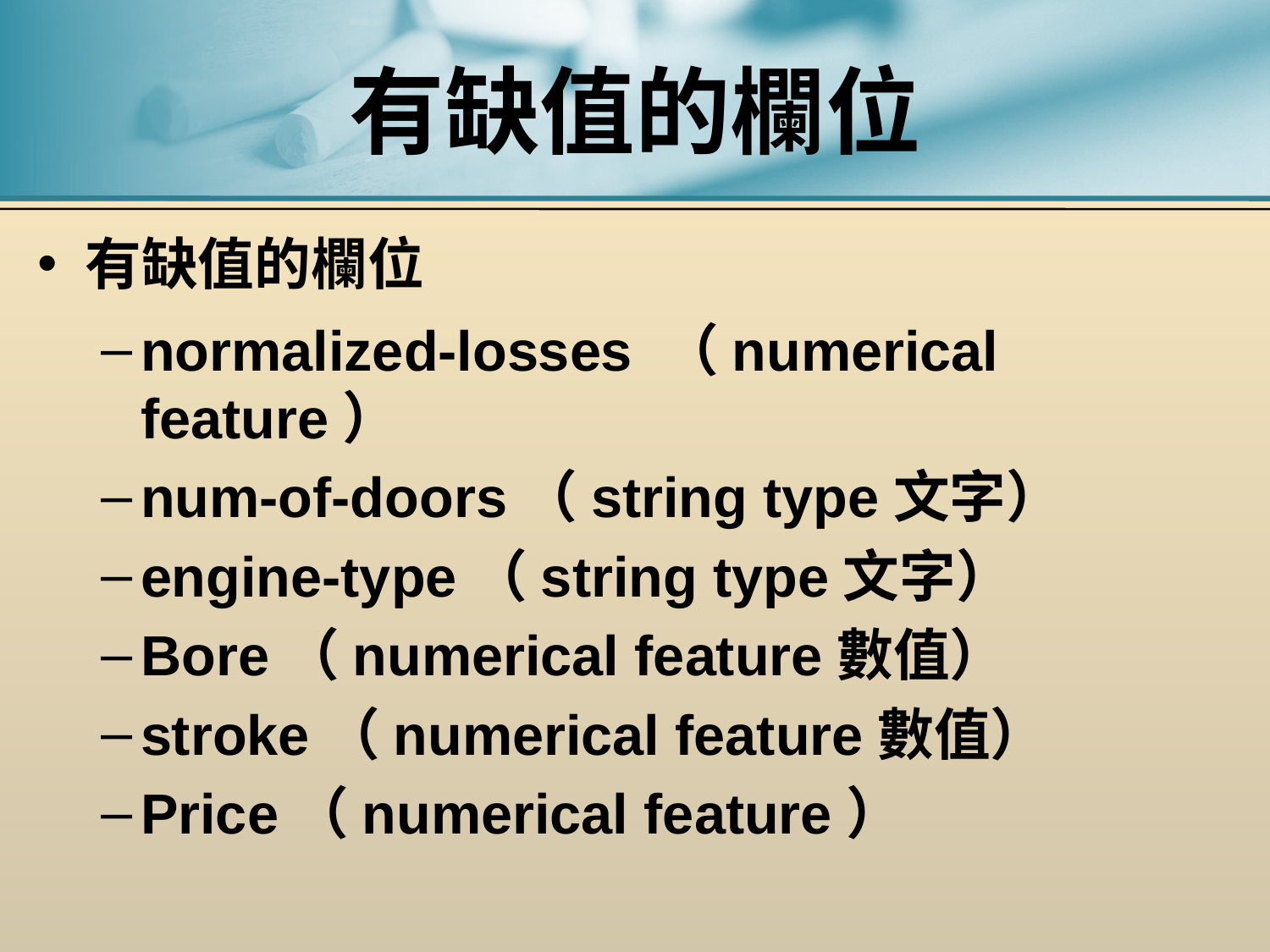

# 有缺值的欄位
有缺值的欄位
normalized-losses （numerical feature）
num-of-doors（string type文字）
engine-type（string type文字）
Bore（numerical feature數值）
stroke（numerical feature數值）
Price（numerical feature）